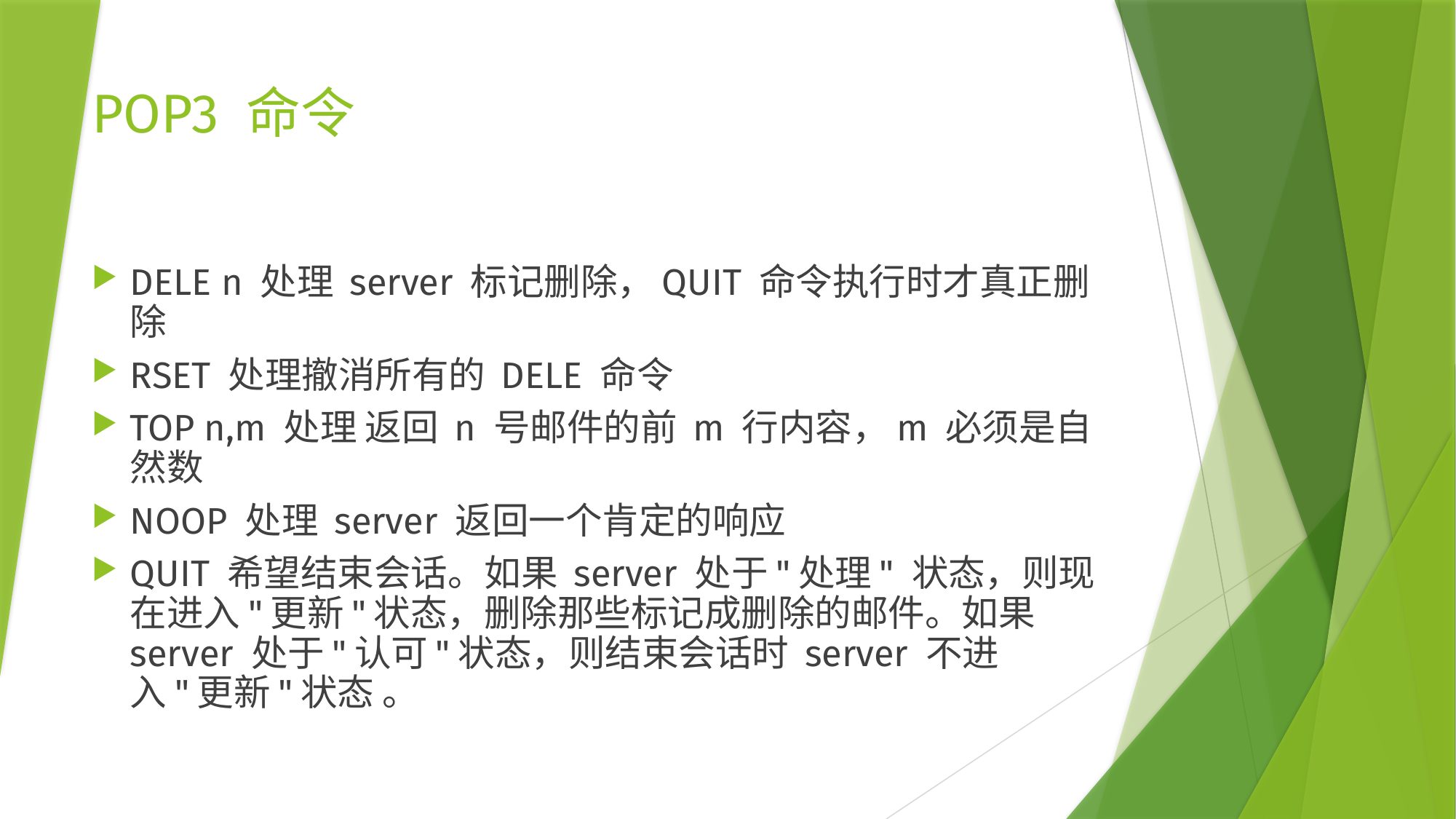

POP3 命令
DELE n 处理 server 标记删除，QUIT 命令执行时才真正删除
RSET 处理撤消所有的 DELE 命令
TOP n,m 处理 返回 n 号邮件的前 m 行内容，m 必须是自然数
NOOP 处理 server 返回一个肯定的响应
QUIT 希望结束会话。如果 server 处于"处理" 状态，则现在进入"更新"状态，删除那些标记成删除的邮件。如果 server 处于"认可"状态，则结束会话时 server 不进入"更新"状态 。